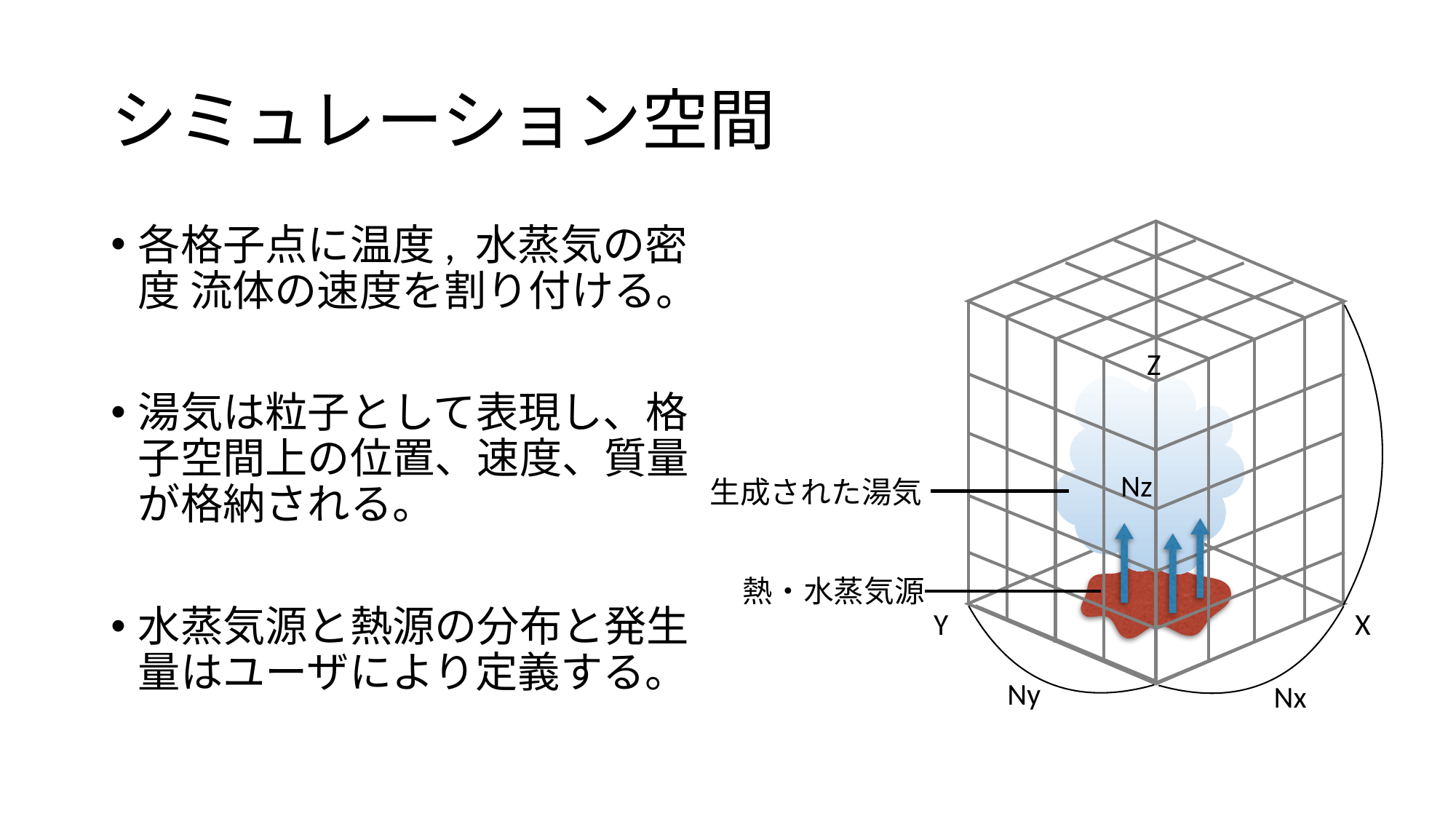

# シミュレーション空間
各格子点に温度, 水蒸気の密度 流体の速度を割り付ける。

湯気は粒子として表現し、格子空間上の位置、速度、質量が格納される。

水蒸気源と熱源の分布と発生量はユーザにより定義する。

Z

Nz
生成された湯気

熱・水蒸気源

Y
X

Ny
Nx